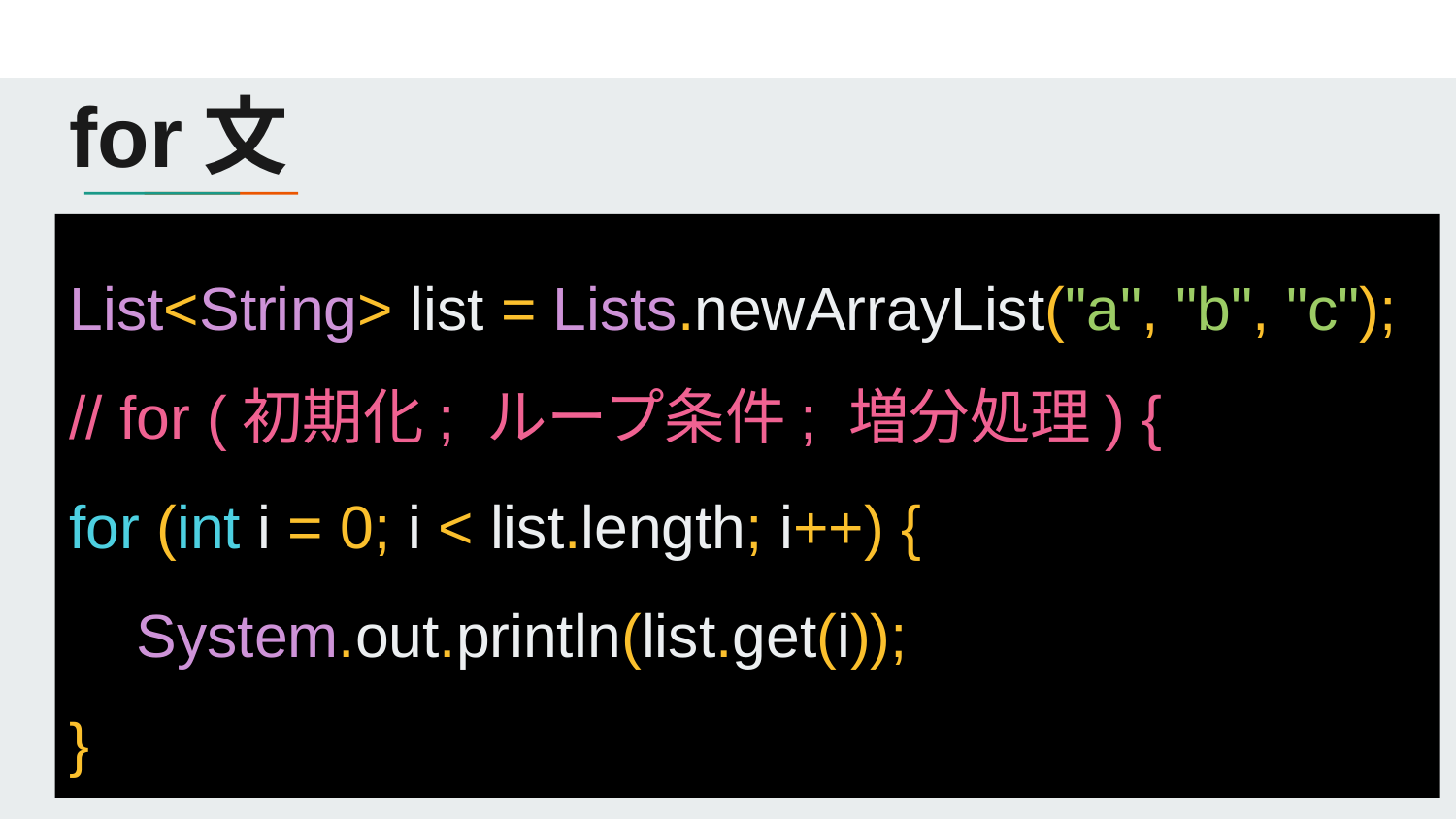

# for文
List<String> list = Lists.newArrayList("a", "b", "c");
// for (初期化; ループ条件; 増分処理) {
for (int i = 0; i < list.length; i++) {
    System.out.println(list.get(i));
}